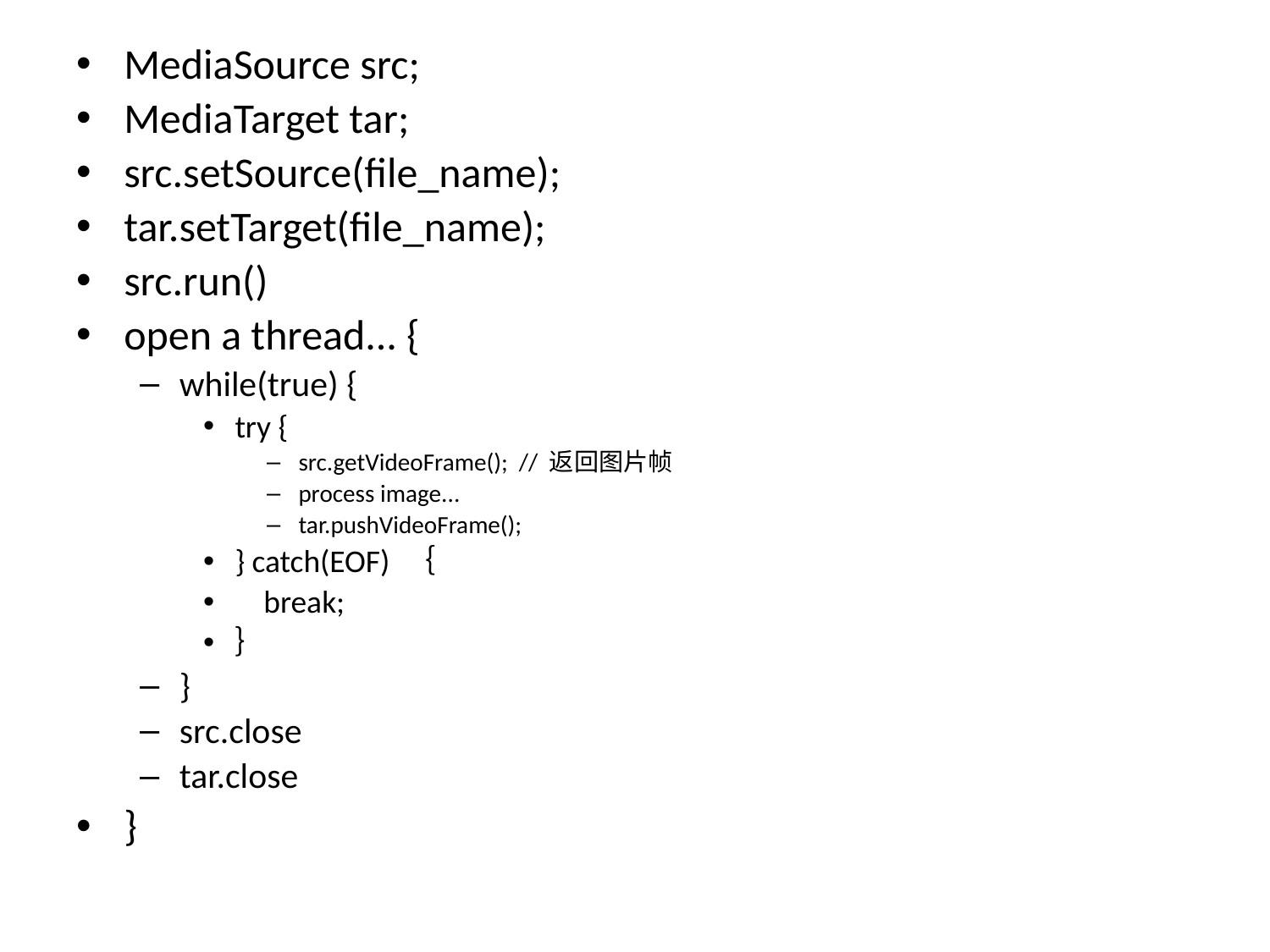

MediaSource src;
MediaTarget tar;
src.setSource(file_name);
tar.setTarget(file_name);
src.run()
open a thread... {
while(true) {
try {
src.getVideoFrame();  // 返回图片帧
process image...
tar.pushVideoFrame();
} catch(EOF) ｛
    break;
｝
}
src.close
tar.close
}